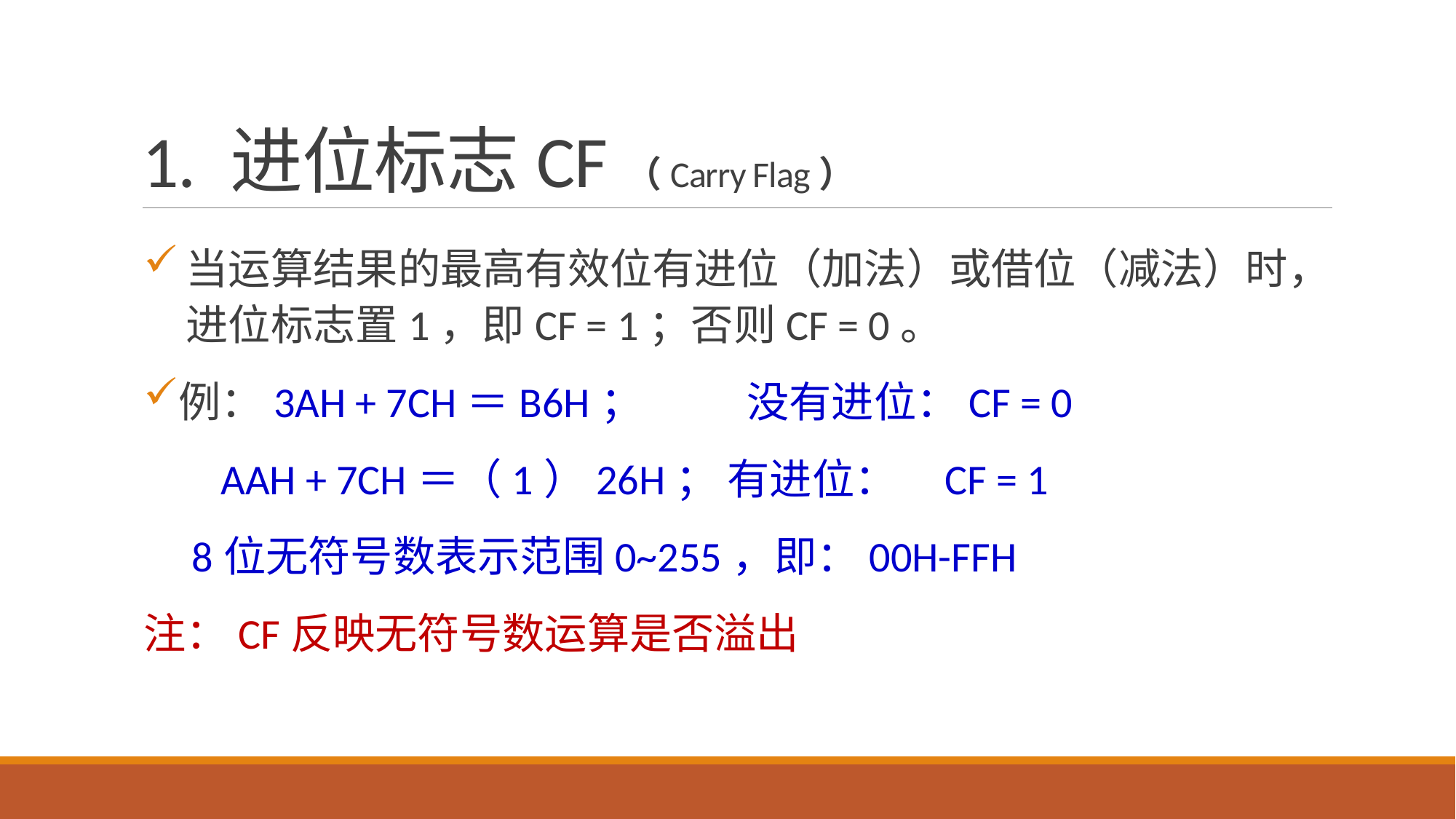

# 1. 进位标志CF（Carry Flag）
当运算结果的最高有效位有进位（加法）或借位（减法）时，进位标志置1，即CF = 1；否则CF = 0。
例：3AH + 7CH＝B6H；           没有进位：CF = 0
        AAH + 7CH＝（1）26H； 有进位：    CF = 1
     8位无符号数表示范围0~255，即：00H-FFH
注：CF反映无符号数运算是否溢出